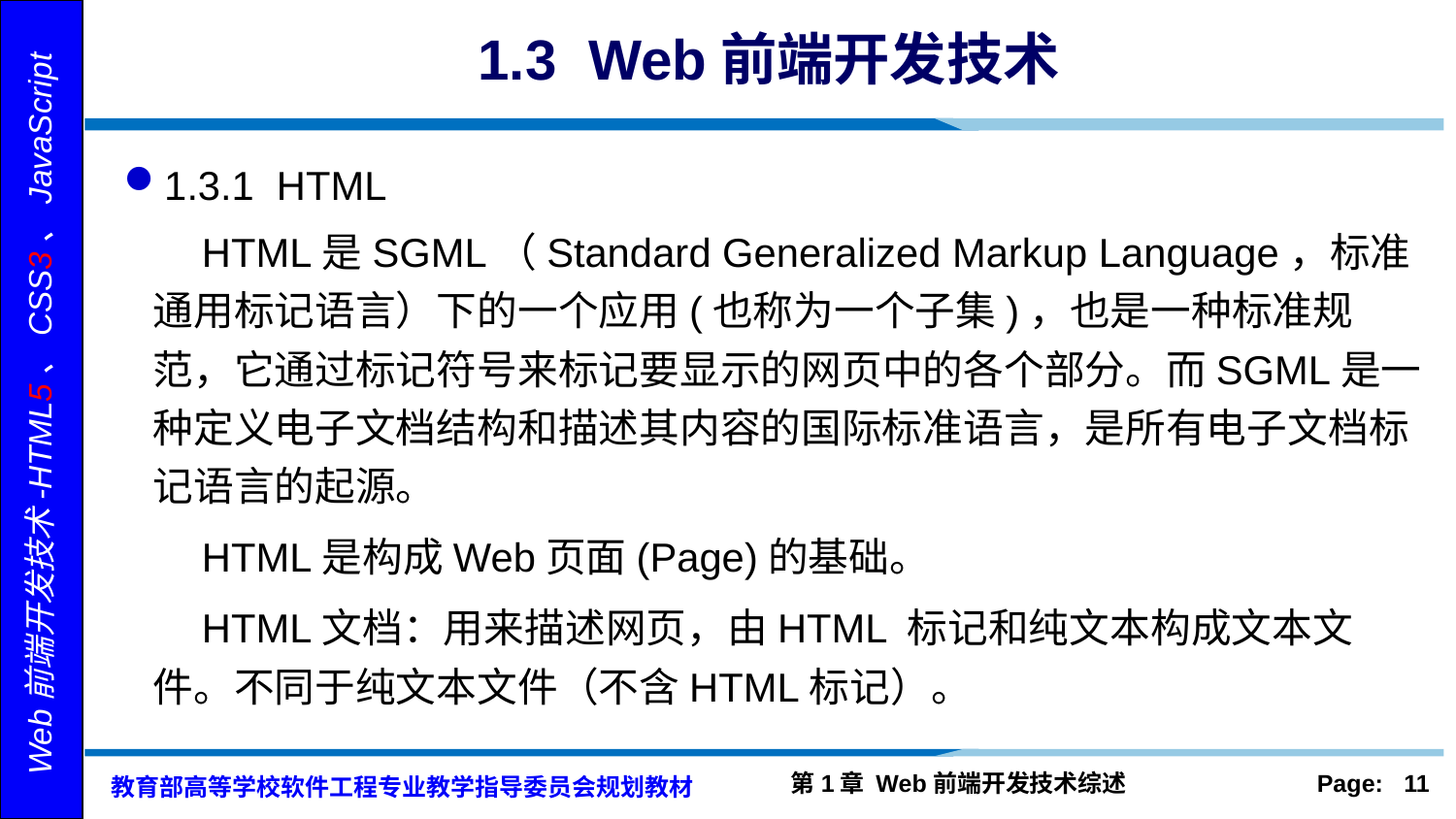

# 1.3  Web前端开发技术
1.3.1  HTML
       HTML是SGML（Standard Generalized Markup Language，标准通用标记语言）下的一个应用(也称为一个子集)，也是一种标准规范，它通过标记符号来标记要显示的网页中的各个部分。而SGML是一种定义电子文档结构和描述其内容的国际标准语言，是所有电子文档标记语言的起源。
       HTML是构成Web页面(Page)的基础。
       HTML文档：用来描述网页，由HTML 标记和纯文本构成文本文件。不同于纯文本文件（不含HTML标记）。